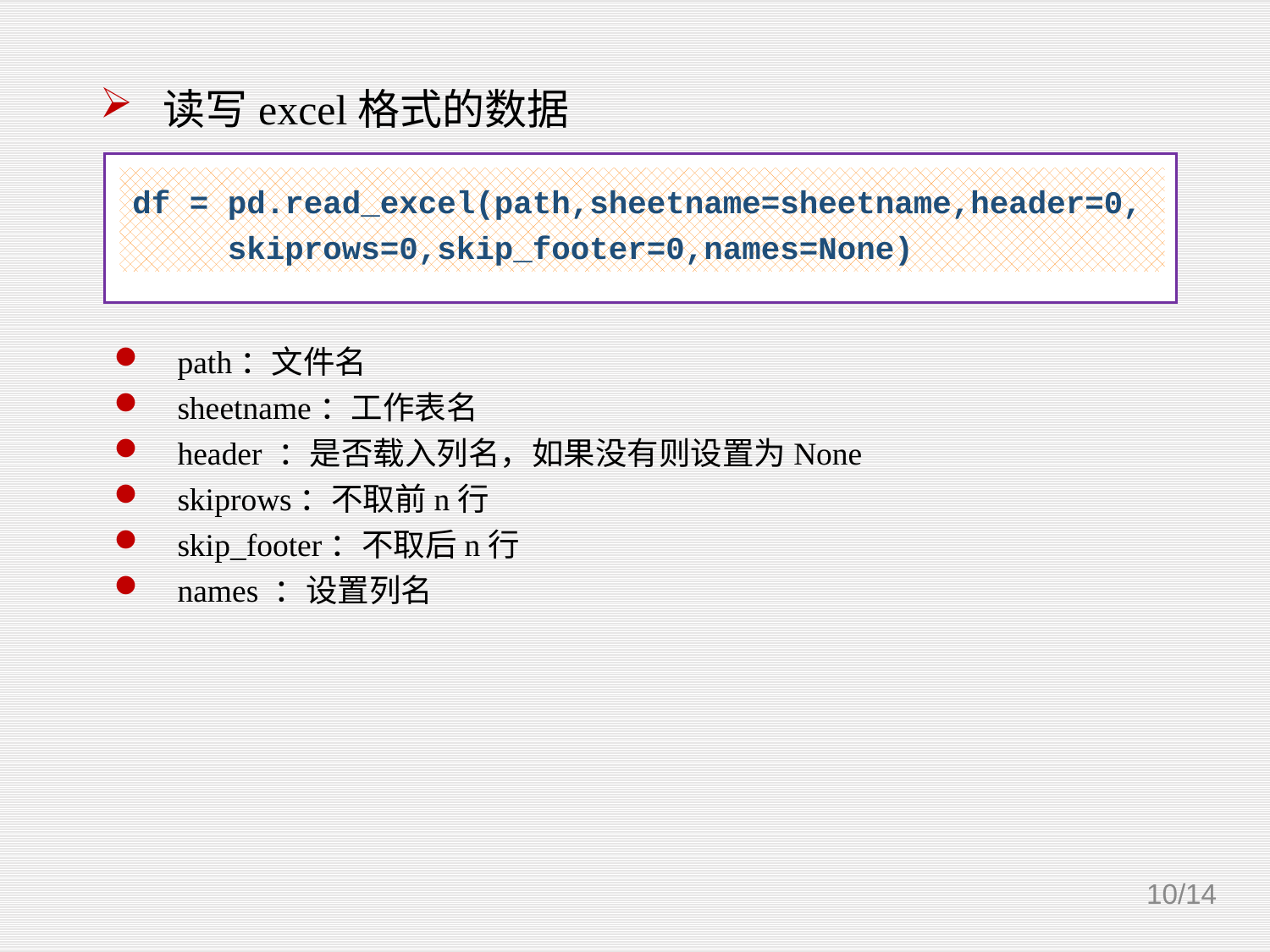

读写excel格式的数据

df = pd.read_excel(path,sheetname=sheetname,header=0,
     skiprows=0,skip_footer=0,names=None)
path：文件名
sheetname：工作表名
header ：是否载入列名，如果没有则设置为None
skiprows：不取前n行
skip_footer：不取后n行
names ：设置列名